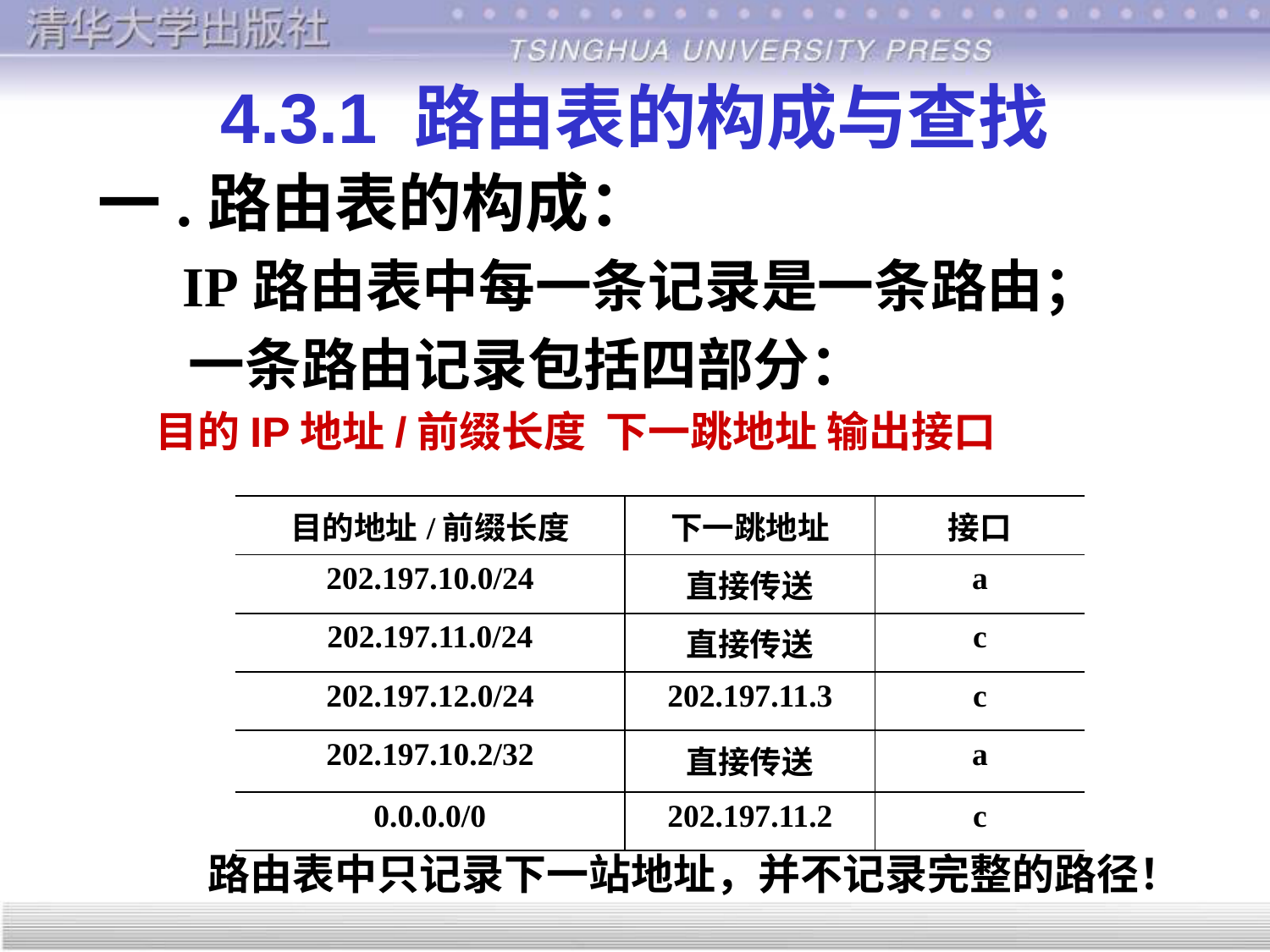

# 4.3.1 路由表的构成与查找
一.路由表的构成：
      IP路由表中每一条记录是一条路由；
      一条路由记录包括四部分：
     目的IP地址/前缀长度  下一跳地址 输出接口

| 目的地址/前缀长度 | 下一跳地址 | 接口 |
| --- | --- | --- |
| 202.197.10.0/24 | 直接传送 | a |
| 202.197.11.0/24 | 直接传送 | c |
| 202.197.12.0/24 | 202.197.11.3 | c |
| 202.197.10.2/32 | 直接传送 | a |
| 0.0.0.0/0 | 202.197.11.2 | c |
路由表中只记录下一站地址，并不记录完整的路径！
12